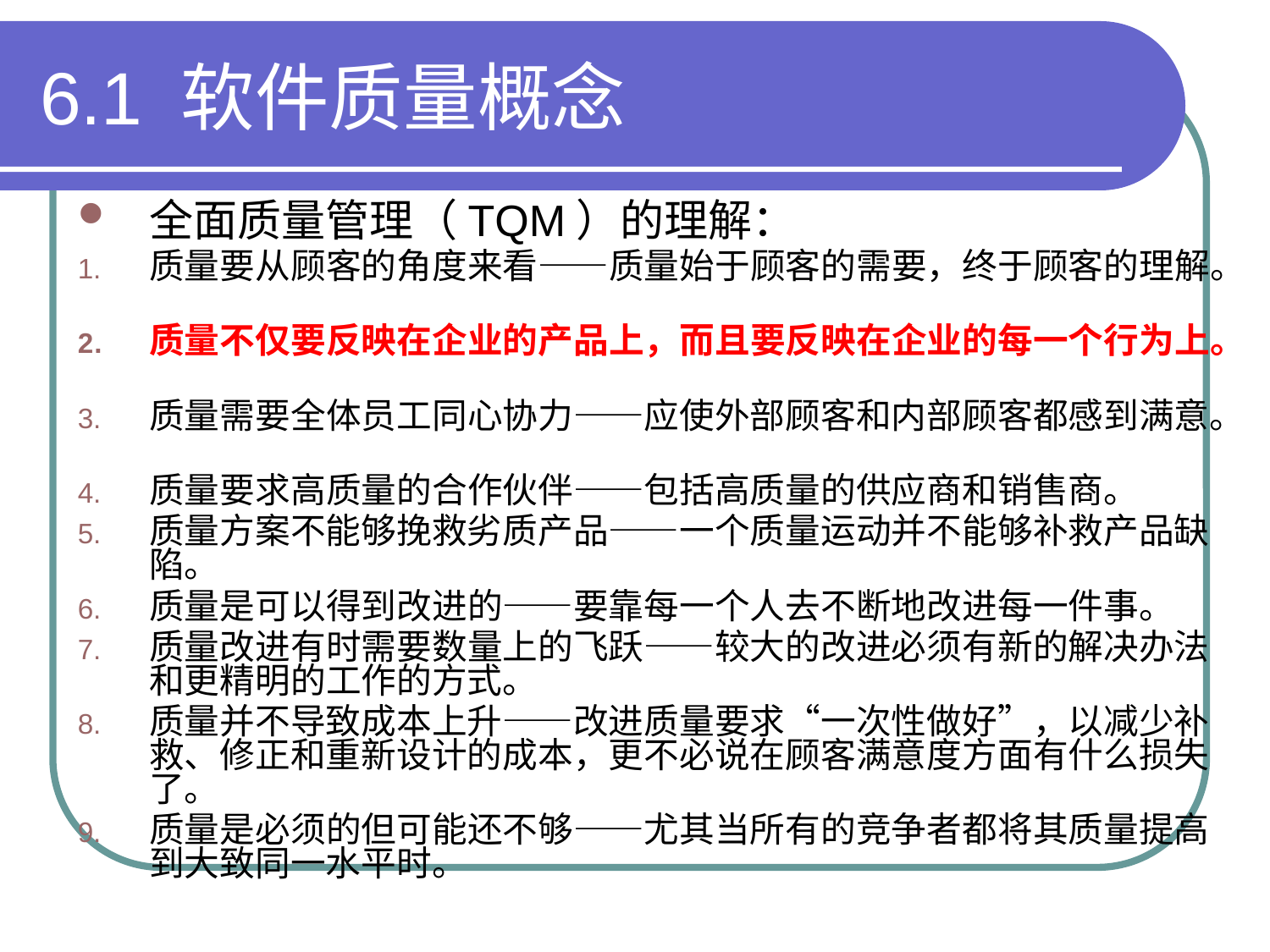

# 6.1 软件质量概念
全面质量管理（TQM）的理解：
质量要从顾客的角度来看——质量始于顾客的需要，终于顾客的理解。
质量不仅要反映在企业的产品上，而且要反映在企业的每一个行为上。
质量需要全体员工同心协力——应使外部顾客和内部顾客都感到满意。
质量要求高质量的合作伙伴——包括高质量的供应商和销售商。
质量方案不能够挽救劣质产品——一个质量运动并不能够补救产品缺陷。
质量是可以得到改进的——要靠每一个人去不断地改进每一件事。
质量改进有时需要数量上的飞跃——较大的改进必须有新的解决办法和更精明的工作的方式。
质量并不导致成本上升——改进质量要求“一次性做好”，以减少补救、修正和重新设计的成本，更不必说在顾客满意度方面有什么损失了。
质量是必须的但可能还不够——尤其当所有的竞争者都将其质量提高到大致同一水平时。

9